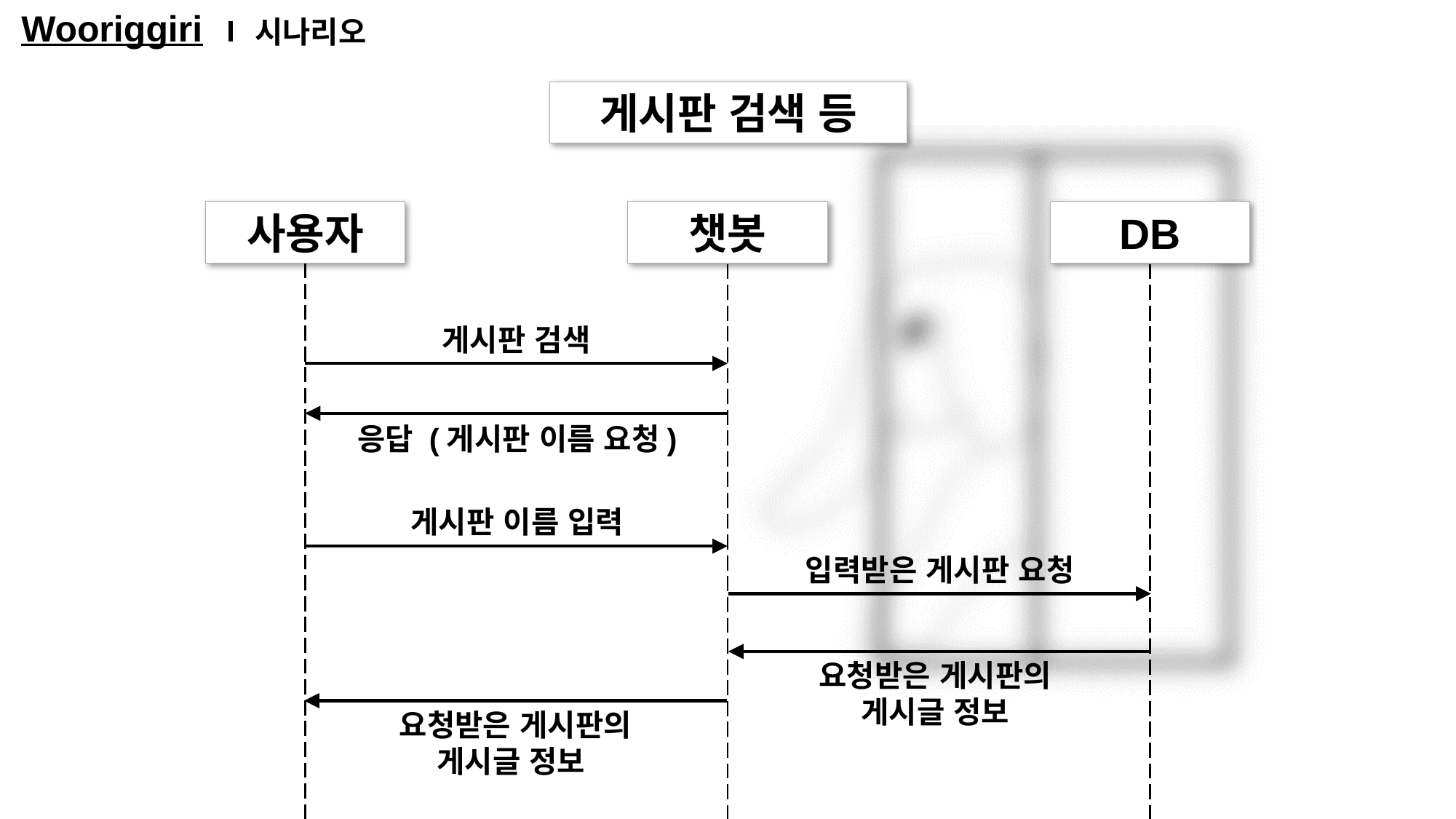

Wooriggiri
시나리오
게시판 검색 등
사용자
챗봇
DB
게시판 검색
응답 (게시판 이름 요청)
게시판 이름 입력
입력받은 게시판 요청
요청받은 게시판의
게시글 정보
요청받은 게시판의
게시글 정보